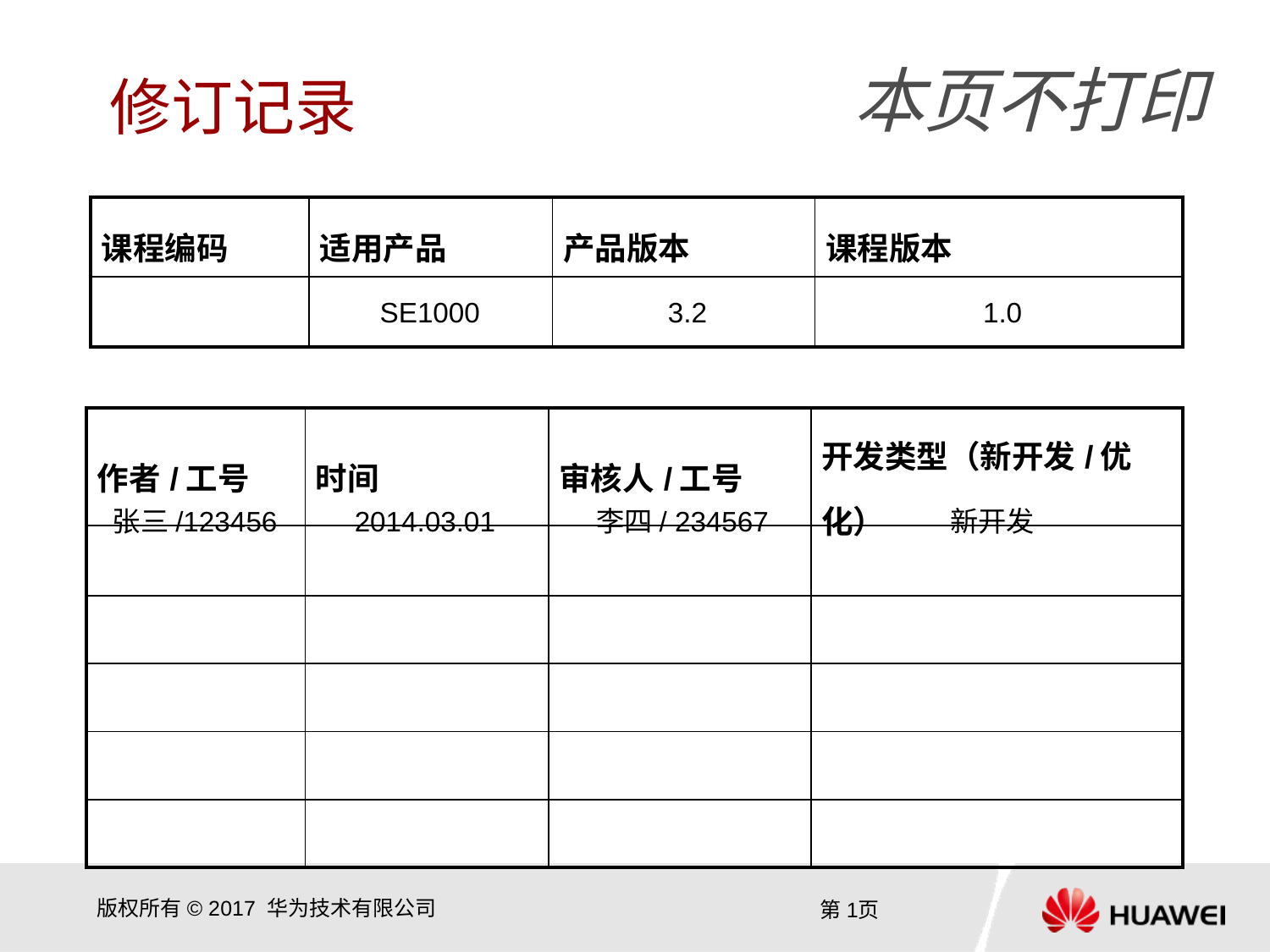

SE1000
3.2
1.0
张三/123456
2014.03.01
李四/ 234567
新开发